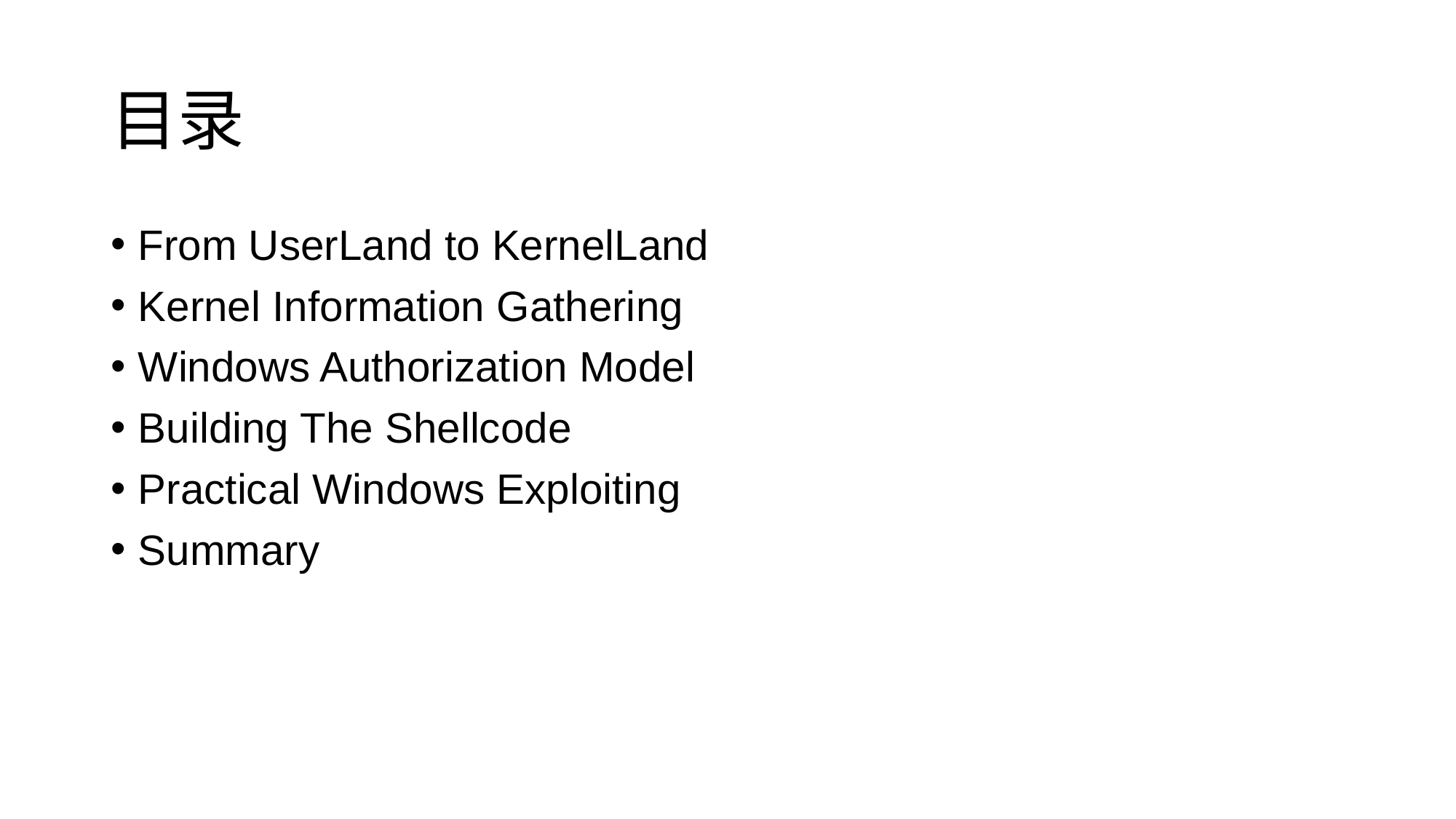

# 目录
From UserLand to KernelLand
Kernel Information Gathering
Windows Authorization Model
Building The Shellcode
Practical Windows Exploiting
Summary